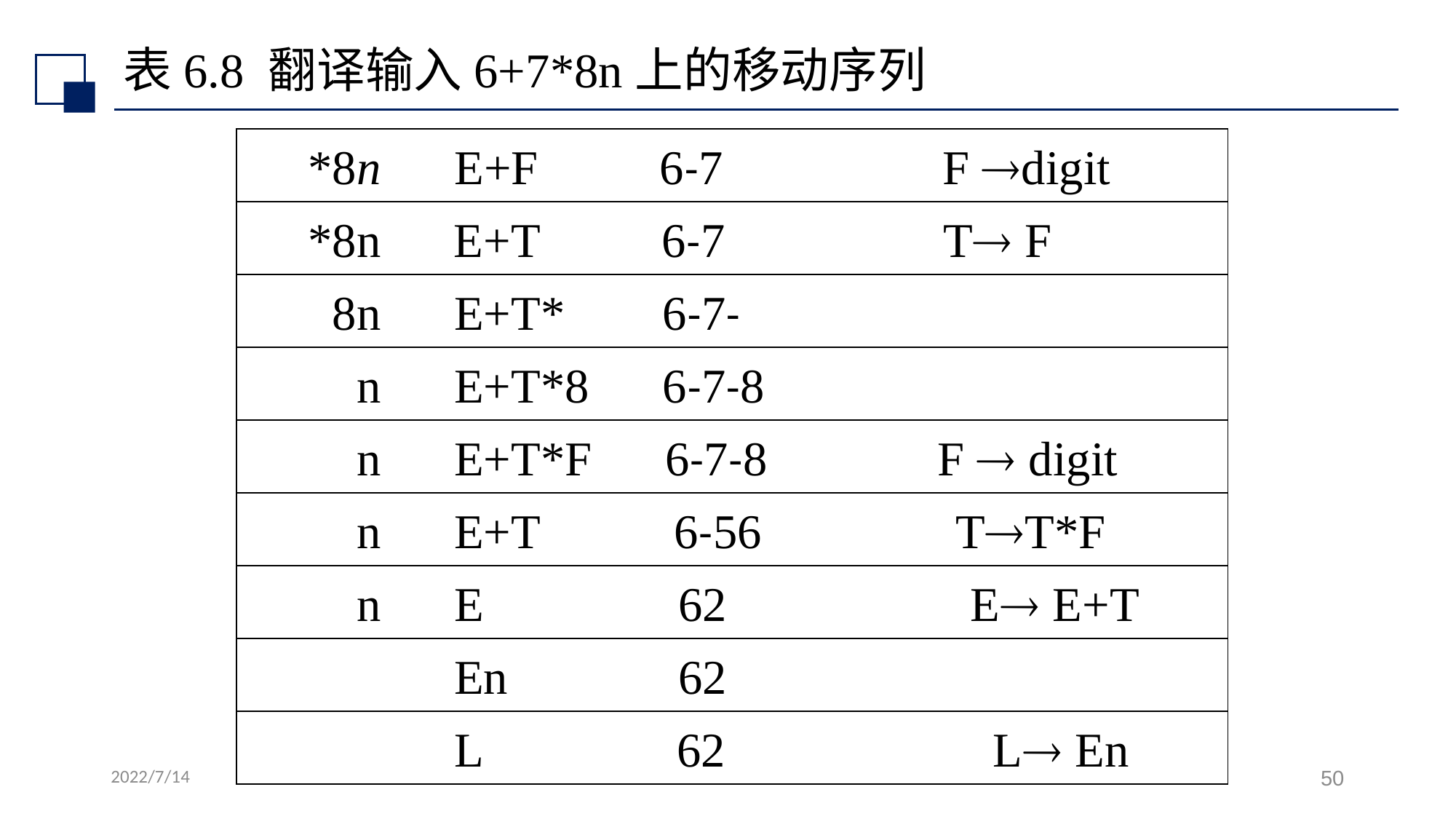

# 表6.8 翻译输入6+7*8n上的移动序列
     *8n      E+F          6-7                  F →digit

     *8n      E+T          6-7                  T→ F
       8n      E+T*        6-7-
         n      E+T*8      6-7-8
         n      E+T*F      6-7-8              F → digit
         n      E+T           6-56                T→T*F
         n      E                62                    E→ E+T
                 En              62
                 L                62                      L→ En
2022/7/14
50